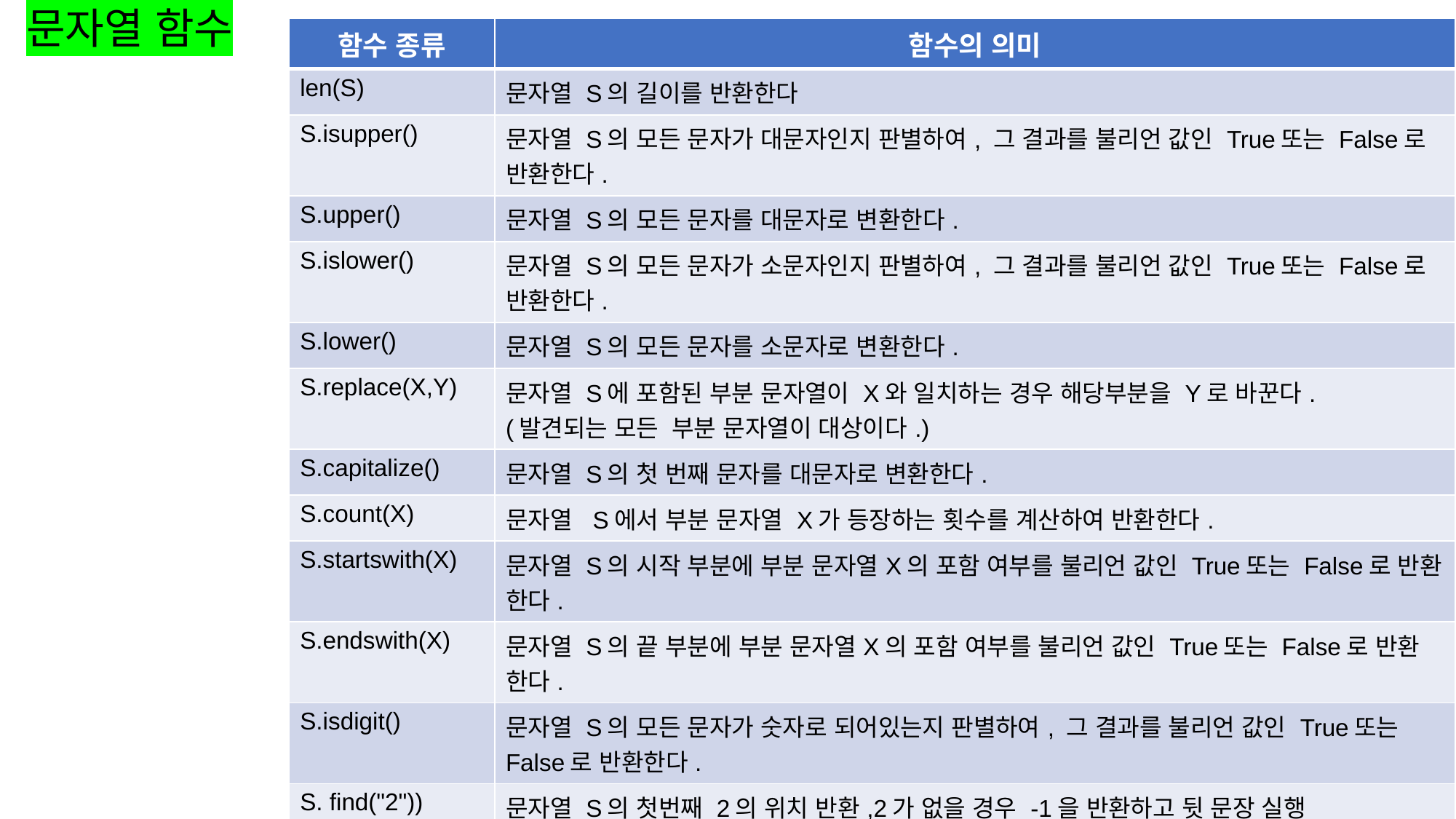

# 문자열 함수
| 함수 종류 | 함수의 의미 |
| --- | --- |
| len(S) | 문자열 S의 길이를 반환한다 |
| S.isupper() | 문자열 S의 모든 문자가 대문자인지 판별하여, 그 결과를 불리언 값인 True또는 False로 반환한다. |
| S.upper() | 문자열 S의 모든 문자를 대문자로 변환한다. |
| S.islower() | 문자열 S의 모든 문자가 소문자인지 판별하여, 그 결과를 불리언 값인 True또는 False로 반환한다. |
| S.lower() | 문자열 S의 모든 문자를 소문자로 변환한다. |
| S.replace(X,Y) | 문자열 S에 포함된 부분 문자열이 X와 일치하는 경우 해당부분을 Y로 바꾼다. (발견되는 모든 부분 문자열이 대상이다.) |
| S.capitalize() | 문자열 S의 첫 번째 문자를 대문자로 변환한다. |
| S.count(X) | 문자열 S에서 부분 문자열 X가 등장하는 횟수를 계산하여 반환한다. |
| S.startswith(X) | 문자열 S의 시작 부분에 부분 문자열X의 포함 여부를 불리언 값인 True또는 False로 반환 한다. |
| S.endswith(X) | 문자열 S의 끝 부분에 부분 문자열X의 포함 여부를 불리언 값인 True또는 False로 반환 한다. |
| S.isdigit() | 문자열 S의 모든 문자가 숫자로 되어있는지 판별하여, 그 결과를 불리언 값인 True또는 False로 반환한다. |
| S. find("2")) | 문자열 S의 첫번째 2의 위치 반환,2가 없을 경우 -1을 반환하고 뒷 문장 실행 |
| S.index(“2”) | 문자열 S의 첫번째 2의 위치 반환,2가 없을 경우 에러를 발생하고 프로그램 종료 |
| S.plit(",") | 문자열 S를 , 기준으로 쪼갬 |